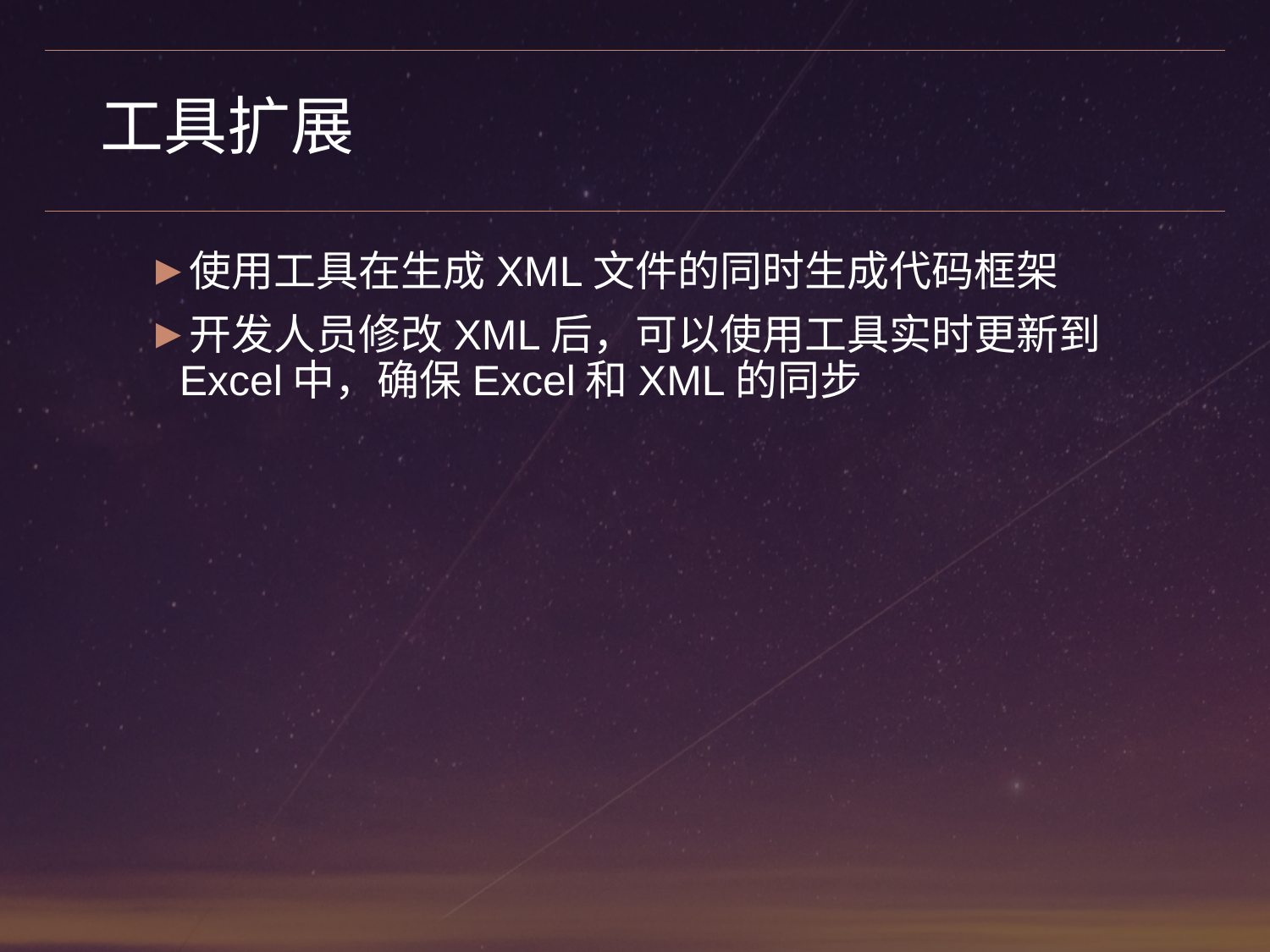

# 工具扩展
使用工具在生成XML文件的同时生成代码框架
开发人员修改XML后，可以使用工具实时更新到Excel中，确保Excel和XML的同步